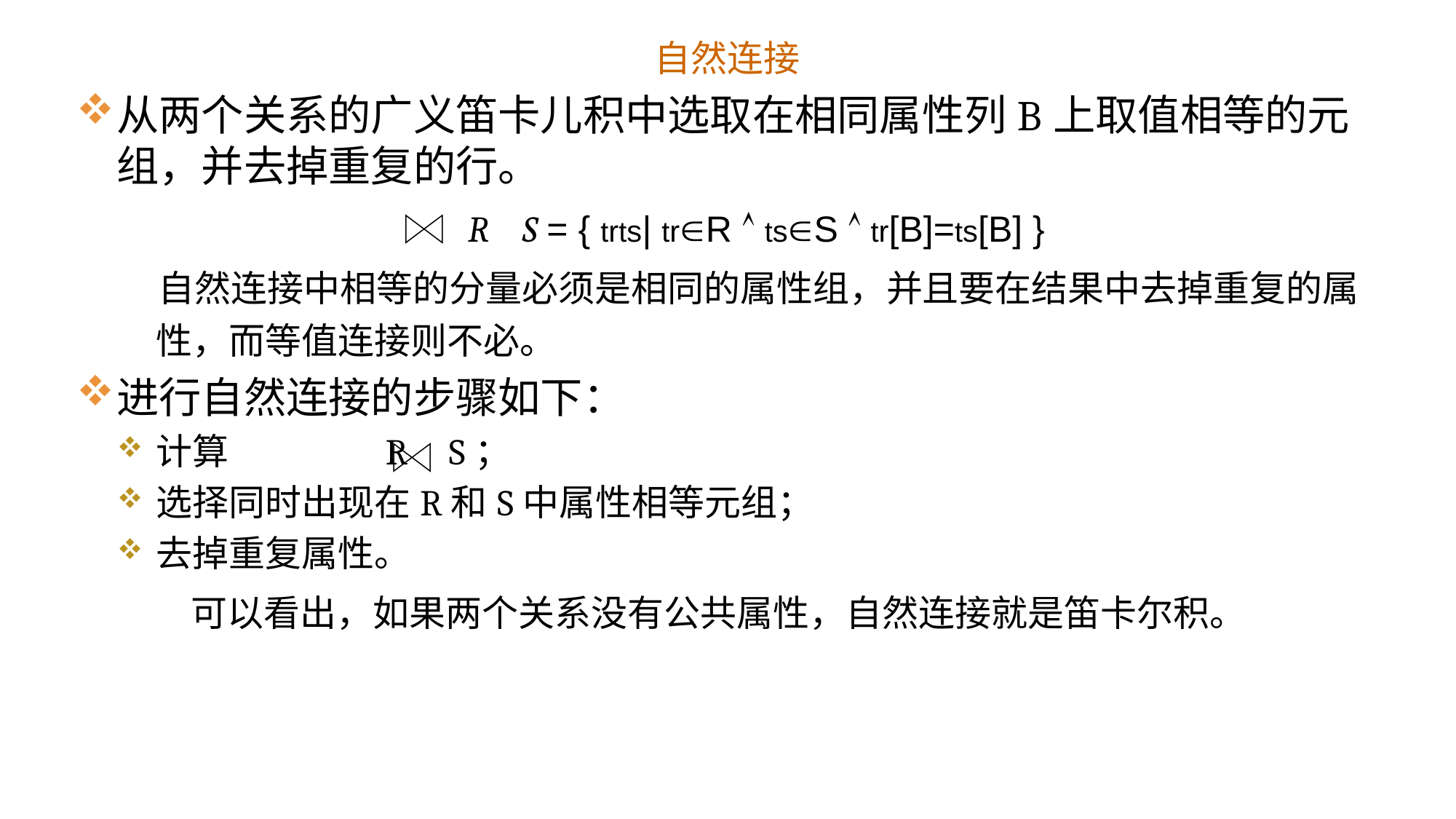

# 自然连接
从两个关系的广义笛卡儿积中选取在相同属性列B上取值相等的元组，并去掉重复的行。
R    S = { trts| tr∈R ∧ ts∈S ∧ tr[B]=ts[B] }
    自然连接中相等的分量必须是相同的属性组，并且要在结果中去掉重复的属性，而等值连接则不必。
进行自然连接的步骤如下：
计算                  R     S；
选择同时出现在R和S中属性相等元组；
去掉重复属性。
        可以看出，如果两个关系没有公共属性，自然连接就是笛卡尔积。